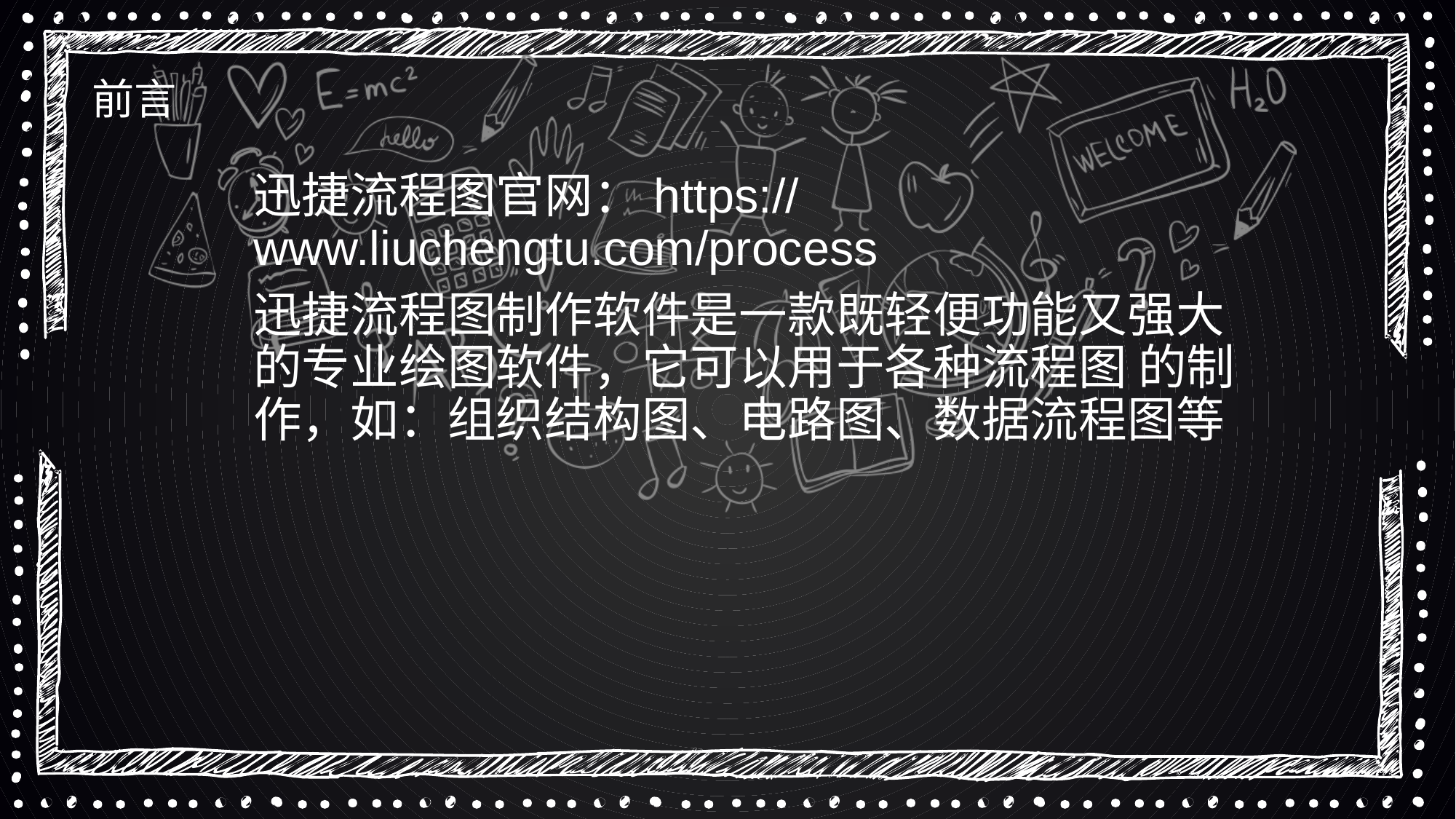

前言
迅捷流程图官网：https://www.liuchengtu.com/process
迅捷流程图制作软件是一款既轻便功能又强大的专业绘图软件，它可以用于各种流程图 的制作，如：组织结构图、电路图、数据流程图等